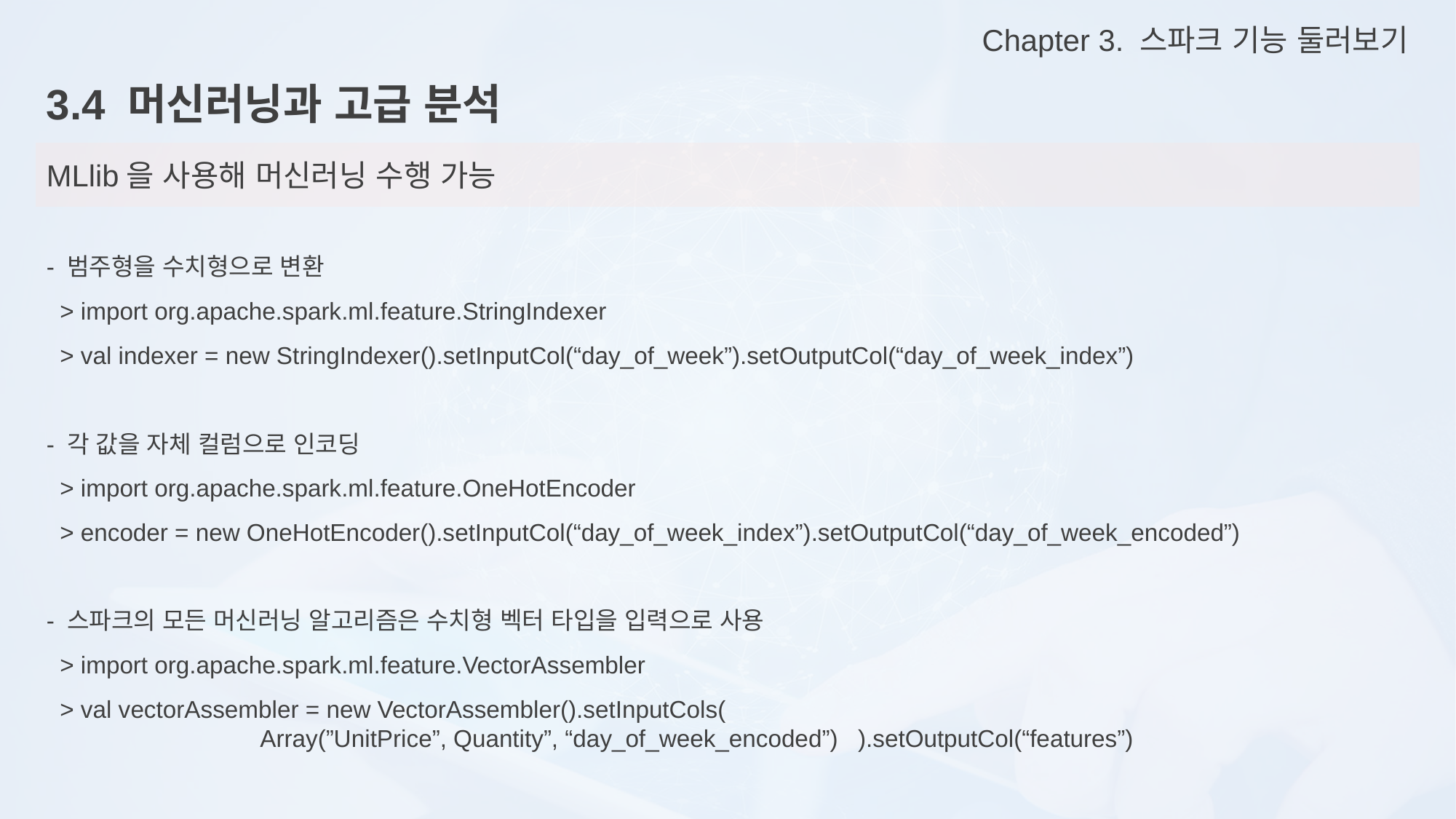

Chapter 3. 스파크 기능 둘러보기
3.4 머신러닝과 고급 분석
MLlib을 사용해 머신러닝 수행 가능
- 범주형을 수치형으로 변환
  > import org.apache.spark.ml.feature.StringIndexer
  > val indexer = new StringIndexer().setInputCol(“day_of_week”).setOutputCol(“day_of_week_index”)

- 각 값을 자체 컬럼으로 인코딩
  > import org.apache.spark.ml.feature.OneHotEncoder
  > encoder = new OneHotEncoder().setInputCol(“day_of_week_index”).setOutputCol(“day_of_week_encoded”)

- 스파크의 모든 머신러닝 알고리즘은 수치형 벡터 타입을 입력으로 사용
  > import org.apache.spark.ml.feature.VectorAssembler
  > val vectorAssembler = new VectorAssembler().setInputCols(
                                Array(”UnitPrice”, Quantity”, “day_of_week_encoded”)   ).setOutputCol(“features”)